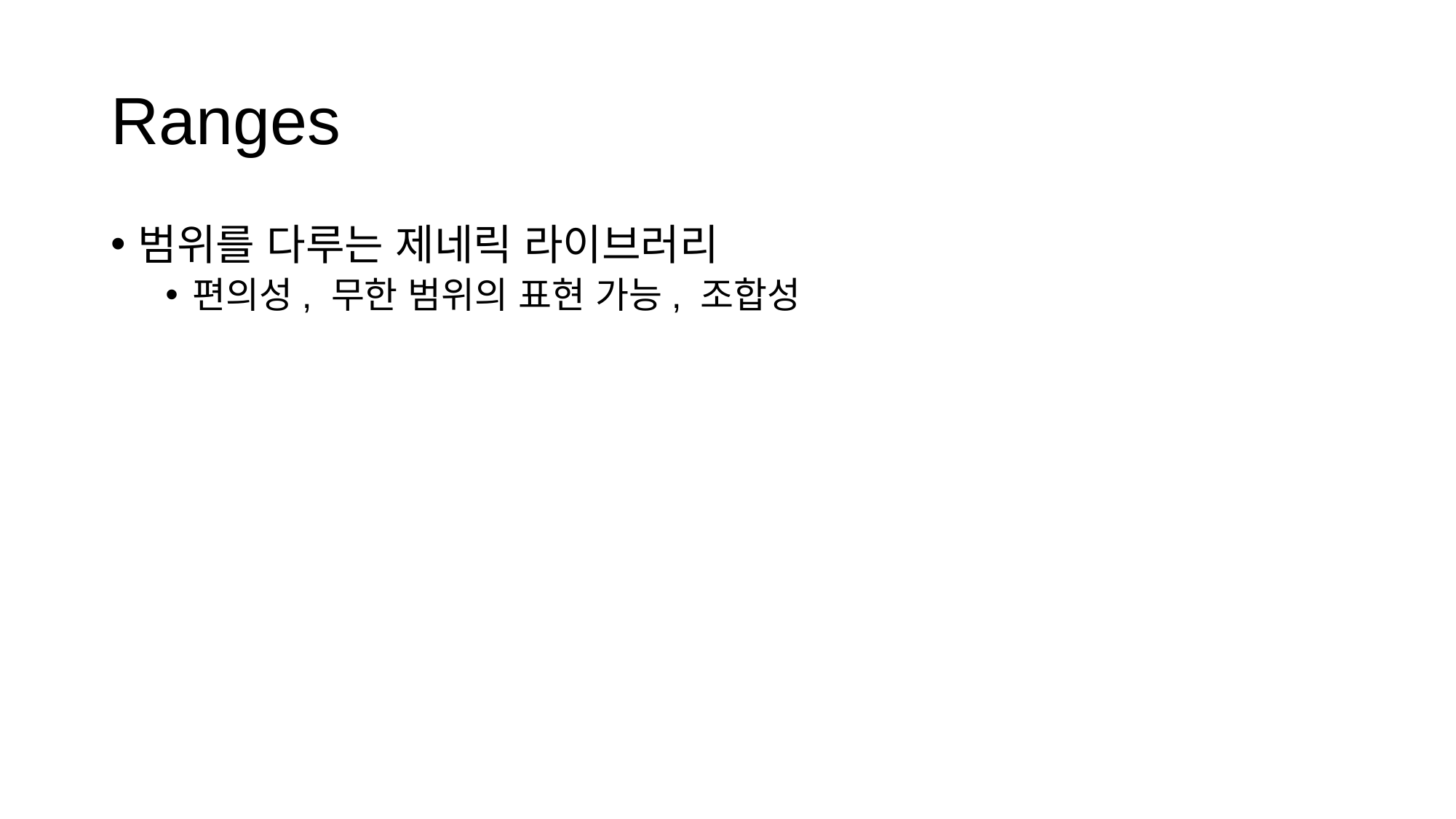

# Ranges
범위를 다루는 제네릭 라이브러리
편의성, 무한 범위의 표현 가능, 조합성